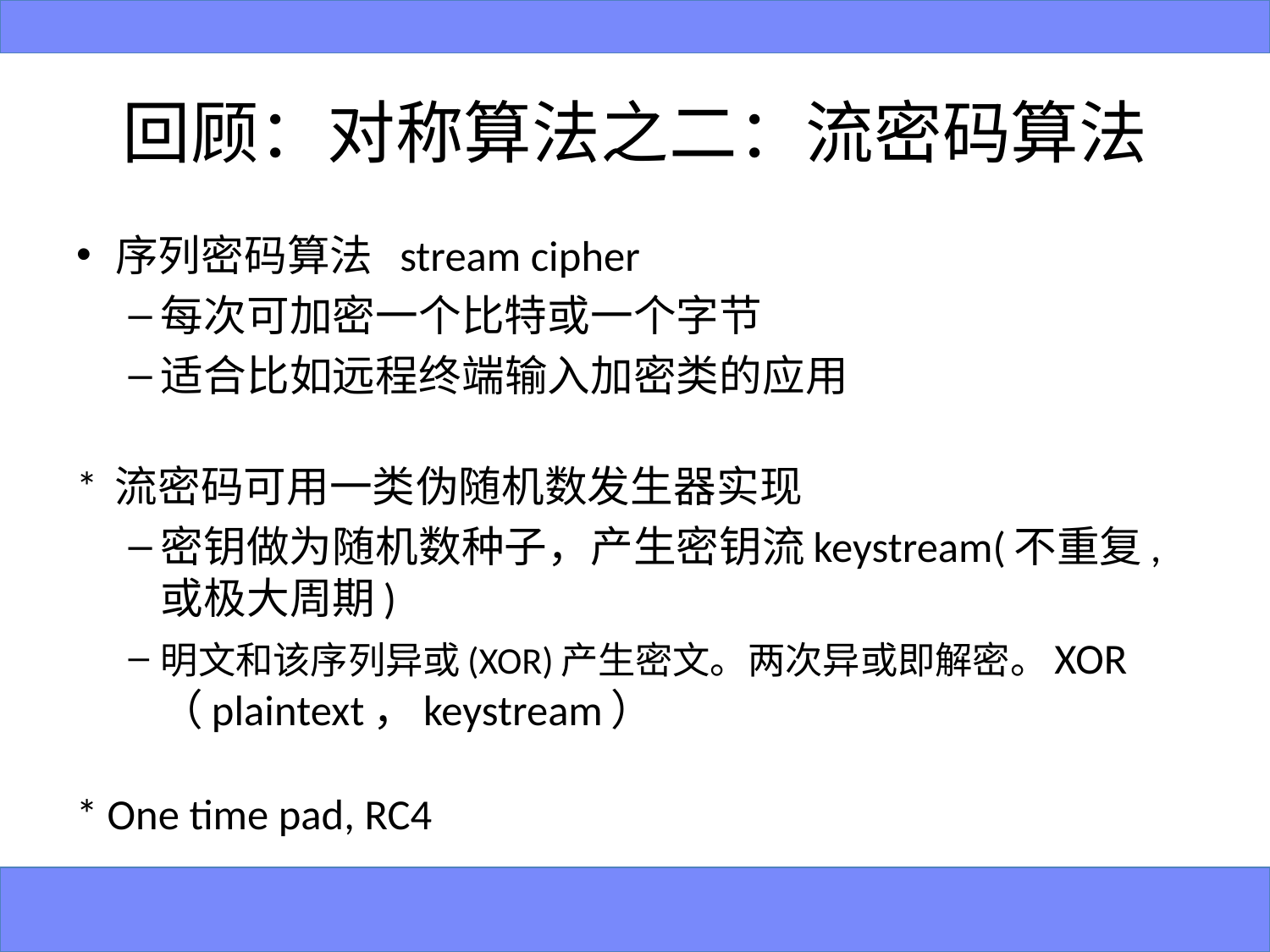

# 回顾：对称算法之二：流密码算法
序列密码算法  stream cipher
每次可加密一个比特或一个字节
适合比如远程终端输入加密类的应用

* 流密码可用一类伪随机数发生器实现
密钥做为随机数种子，产生密钥流keystream(不重复,或极大周期)
明文和该序列异或(XOR)产生密文。两次异或即解密。XOR（plaintext，keystream）

* One time pad, RC4